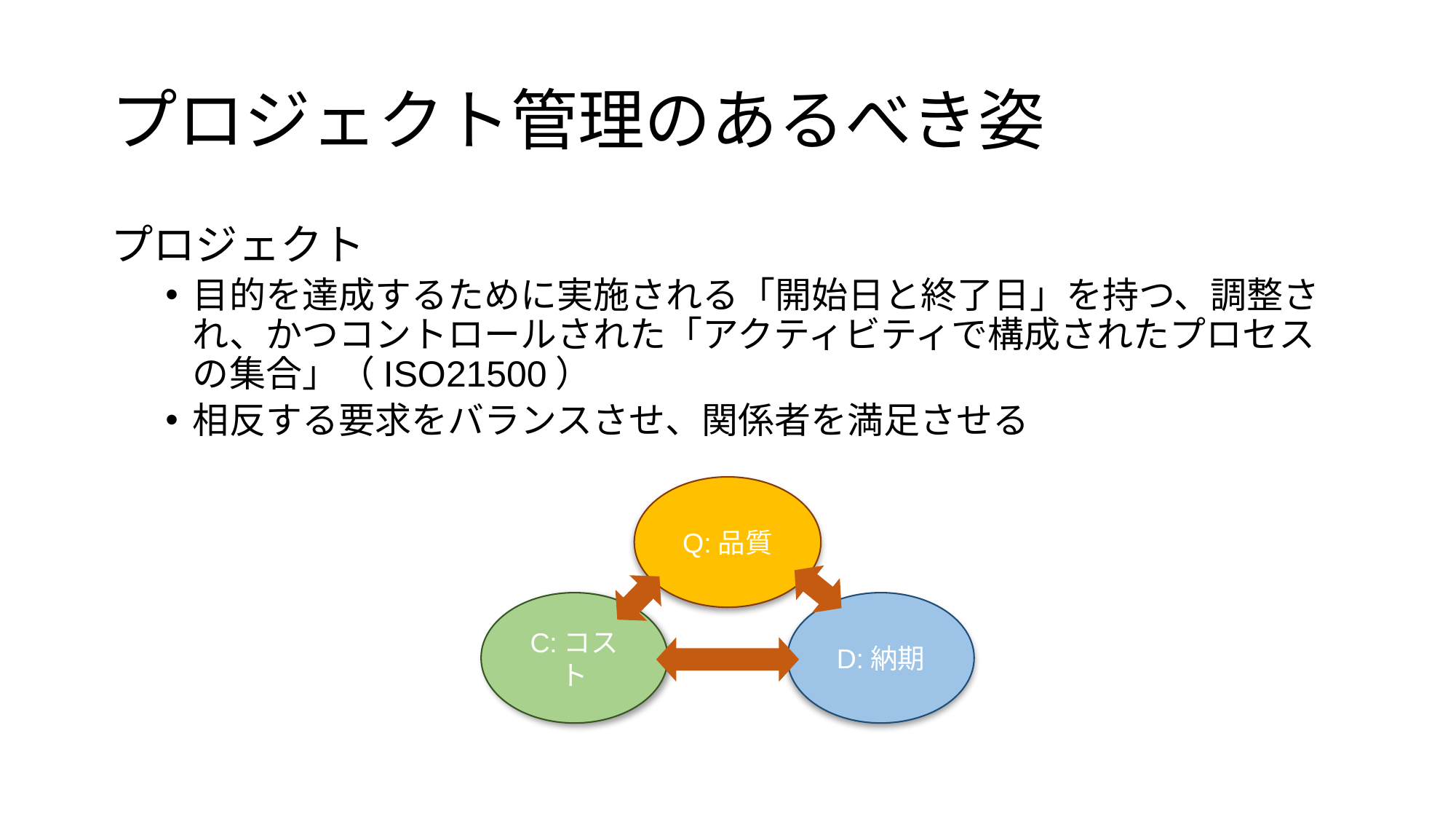

# プロジェクト管理のあるべき姿
プロジェクト
目的を達成するために実施される「開始日と終了日」を持つ、調整され、かつコントロールされた「アクティビティで構成されたプロセスの集合」（ISO21500）
相反する要求をバランスさせ、関係者を満足させる
Q:品質

C:コスト
D:納期